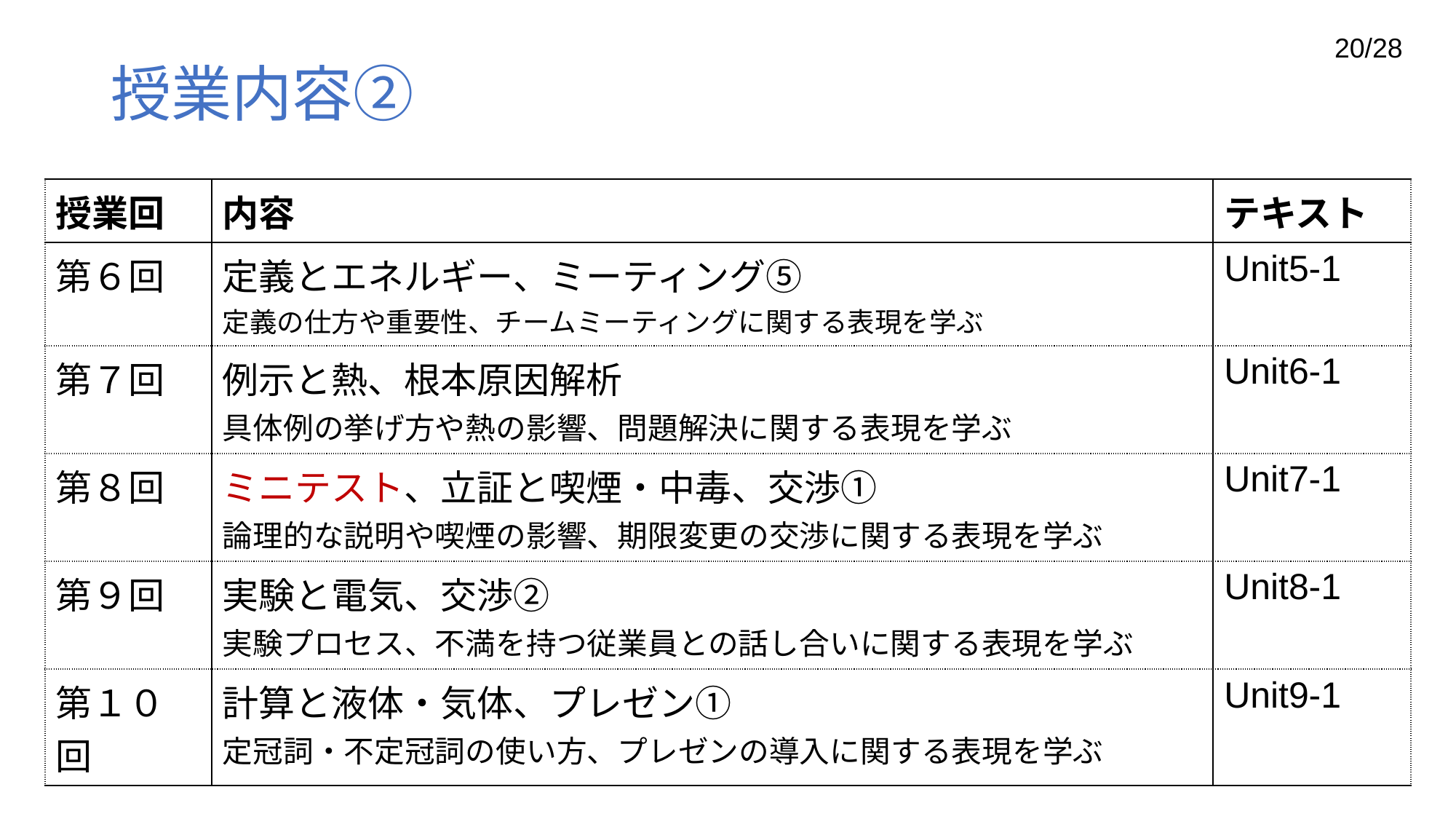

20/28
# 授業内容②
| 授業回 | 内容 | テキスト |
| --- | --- | --- |
| 第６回 | 定義とエネルギー、ミーティング⑤ 定義の仕方や重要性、チームミーティングに関する表現を学ぶ | Unit5-1 |
| 第７回 | 例示と熱、根本原因解析 具体例の挙げ方や熱の影響、問題解決に関する表現を学ぶ | Unit6-1 |
| 第８回 | ミニテスト、立証と喫煙・中毒、交渉① 論理的な説明や喫煙の影響、期限変更の交渉に関する表現を学ぶ | Unit7-1 |
| 第９回 | 実験と電気、交渉② 実験プロセス、不満を持つ従業員との話し合いに関する表現を学ぶ | Unit8-1 |
| 第１０回 | 計算と液体・気体、プレゼン① 定冠詞・不定冠詞の使い方、プレゼンの導入に関する表現を学ぶ | Unit9-1 |